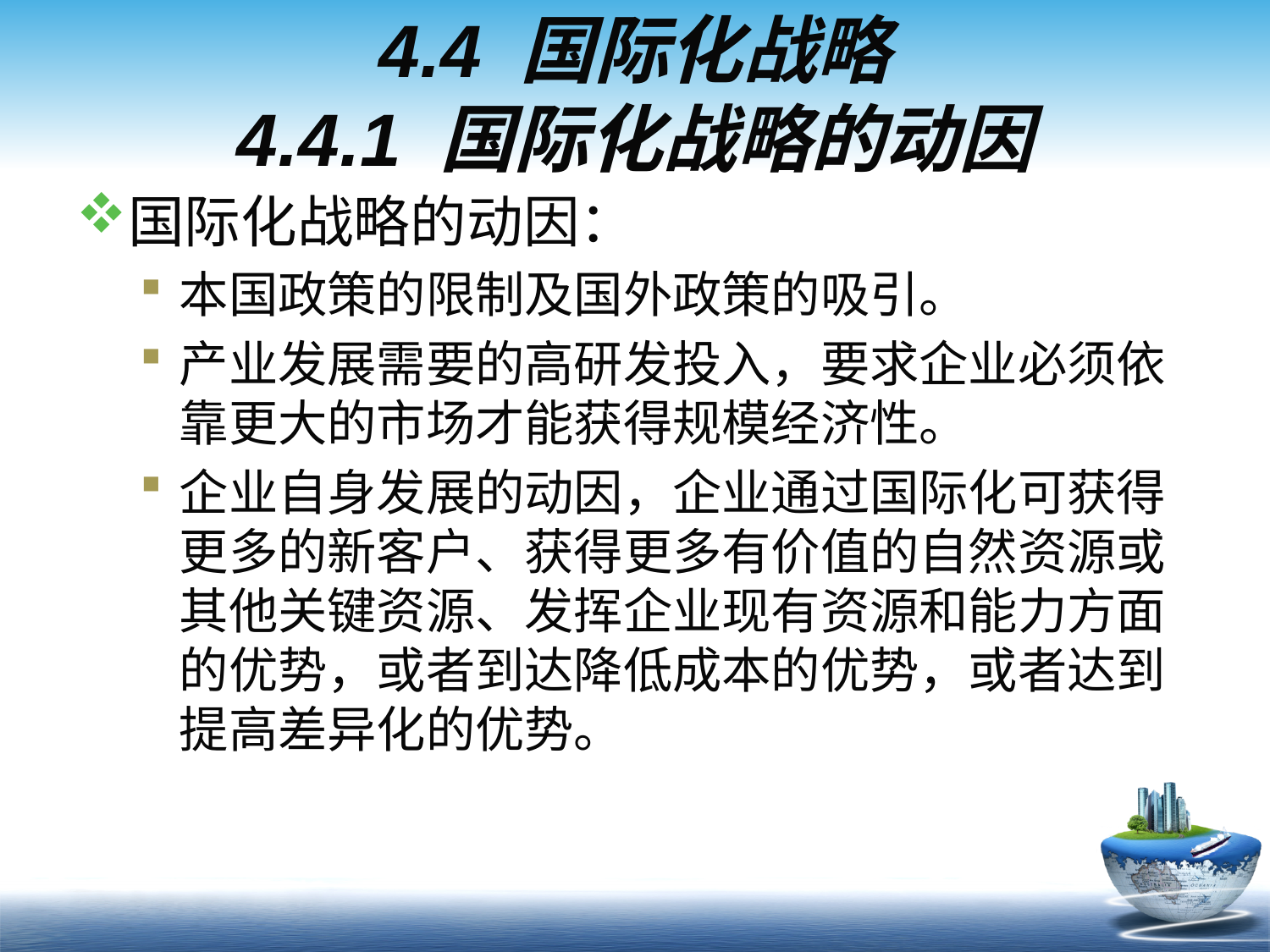

# 4.4 国际化战略 4.4.1 国际化战略的动因
国际化战略的动因：
本国政策的限制及国外政策的吸引。
产业发展需要的高研发投入，要求企业必须依靠更大的市场才能获得规模经济性。
企业自身发展的动因，企业通过国际化可获得更多的新客户、获得更多有价值的自然资源或其他关键资源、发挥企业现有资源和能力方面的优势，或者到达降低成本的优势，或者达到提高差异化的优势。